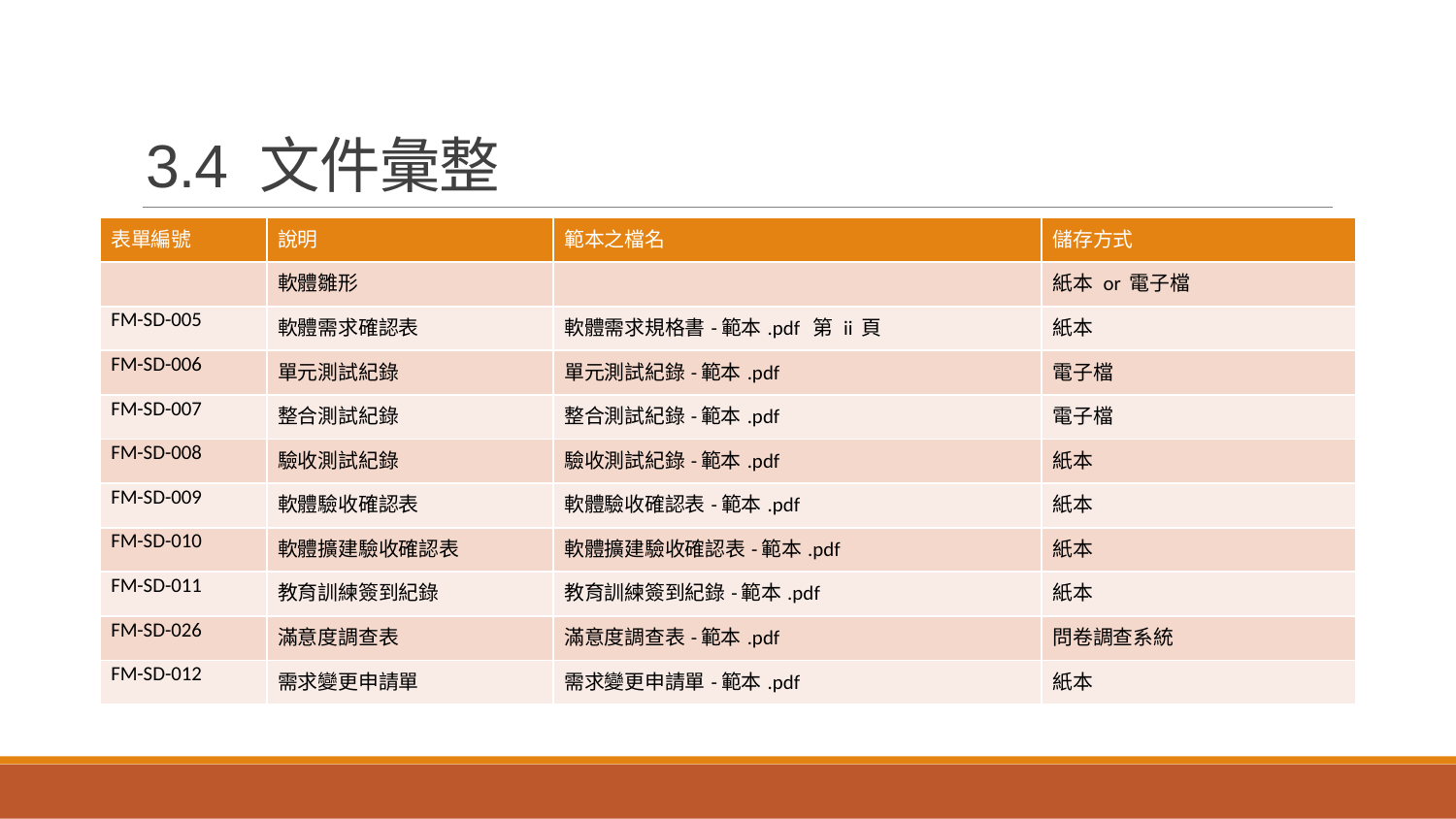

# 3.4 文件彙整
| 表單編號 | 說明 | 範本之檔名 | 儲存方式 |
| --- | --- | --- | --- |
|  | 軟體雛形 |  | 紙本 or 電子檔 |
| FM-SD-005 | 軟體需求確認表 | 軟體需求規格書-範本.pdf 第 ii 頁 | 紙本 |
| FM-SD-006 | 單元測試紀錄 | 單元測試紀錄-範本.pdf | 電子檔 |
| FM-SD-007 | 整合測試紀錄 | 整合測試紀錄-範本.pdf | 電子檔 |
| FM-SD-008 | 驗收測試紀錄 | 驗收測試紀錄-範本.pdf | 紙本 |
| FM-SD-009 | 軟體驗收確認表 | 軟體驗收確認表-範本.pdf | 紙本 |
| FM-SD-010 | 軟體擴建驗收確認表 | 軟體擴建驗收確認表-範本.pdf | 紙本 |
| FM-SD-011 | 教育訓練簽到紀錄 | 教育訓練簽到紀錄-範本.pdf | 紙本 |
| FM-SD-026 | 滿意度調查表 | 滿意度調查表-範本.pdf | 問卷調查系統 |
| FM-SD-012 | 需求變更申請單 | 需求變更申請單-範本.pdf | 紙本 |